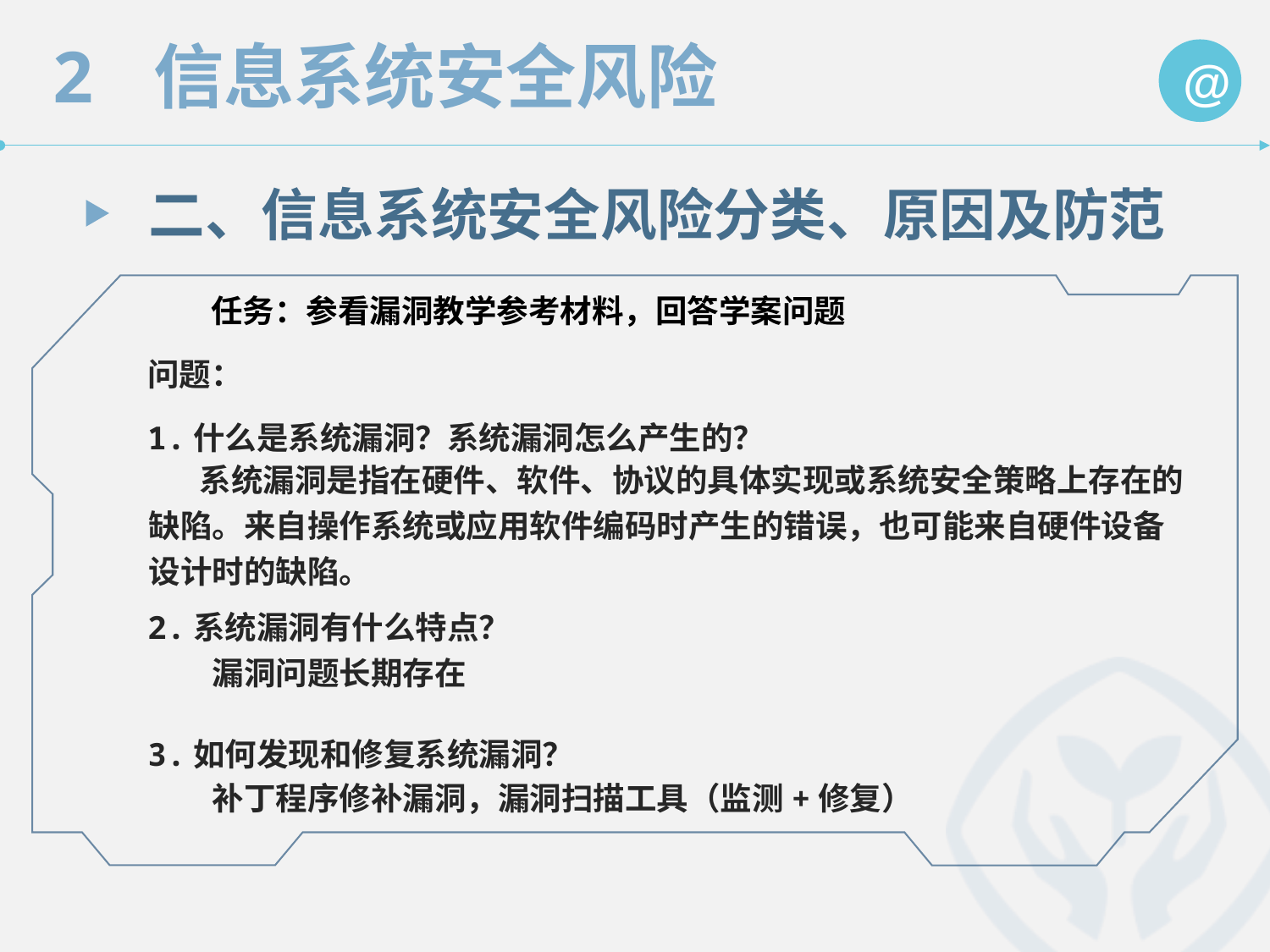

二、信息系统安全风险分类、原因及防范

　　任务：参看漏洞教学参考材料，回答学案问题
问题：
1.什么是系统漏洞？系统漏洞怎么产生的？

2.系统漏洞有什么特点？

3.如何发现和修复系统漏洞？
      系统漏洞是指在硬件、软件、协议的具体实现或系统安全策略上存在的缺陷。来自操作系统或应用软件编码时产生的错误，也可能来自硬件设备设计时的缺陷。
　　漏洞问题长期存在
　　补丁程序修补漏洞，漏洞扫描工具（监测+修复）